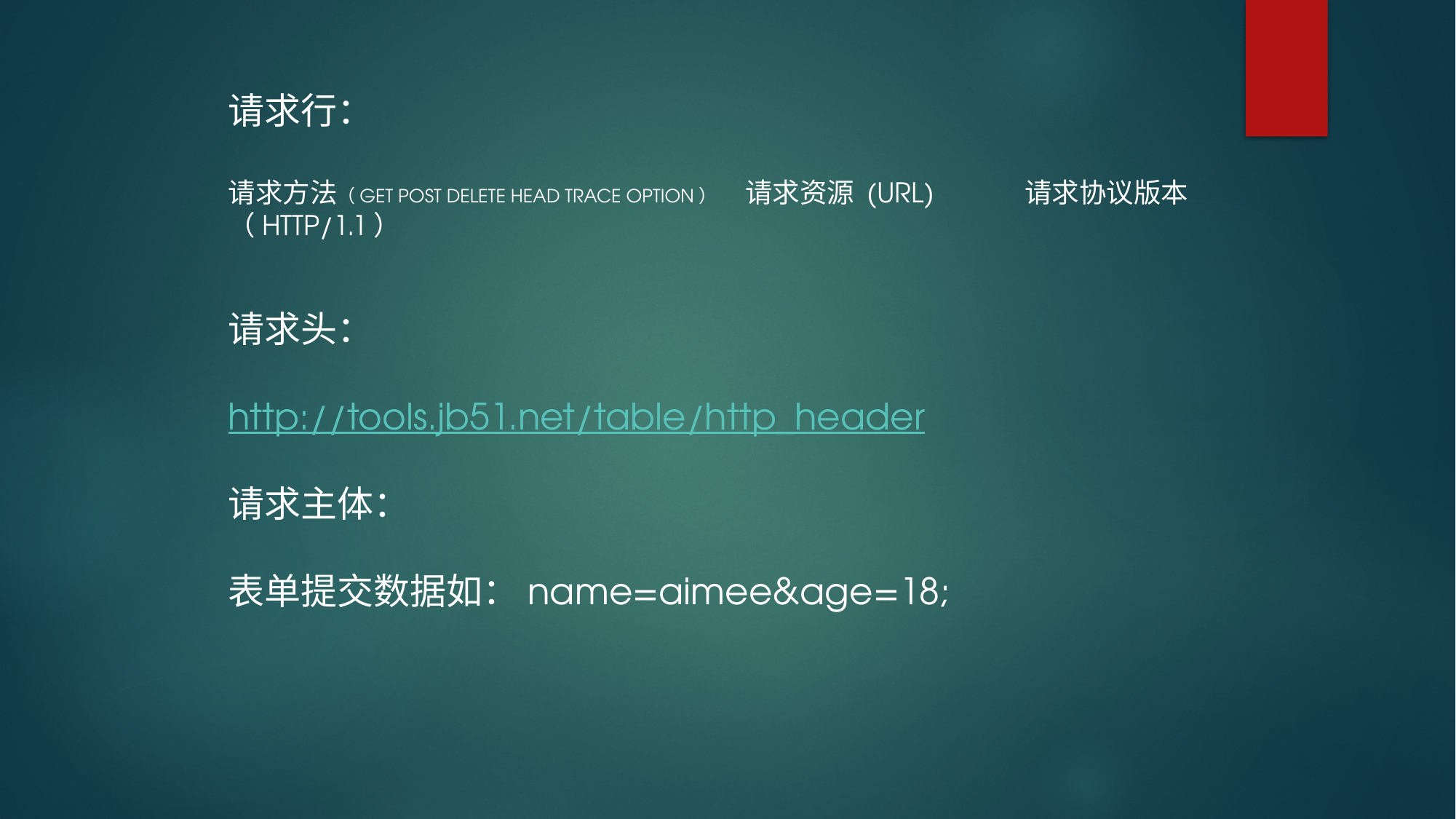

请求行：

请求方法（GET POST DELETE HEAD TRACE OPTION）       请求资源 (URL)           请求协议版本（HTTP/1.1）

请求头：

http://tools.jb51.net/table/http_header

请求主体：

表单提交数据如：name=aimee&age=18;